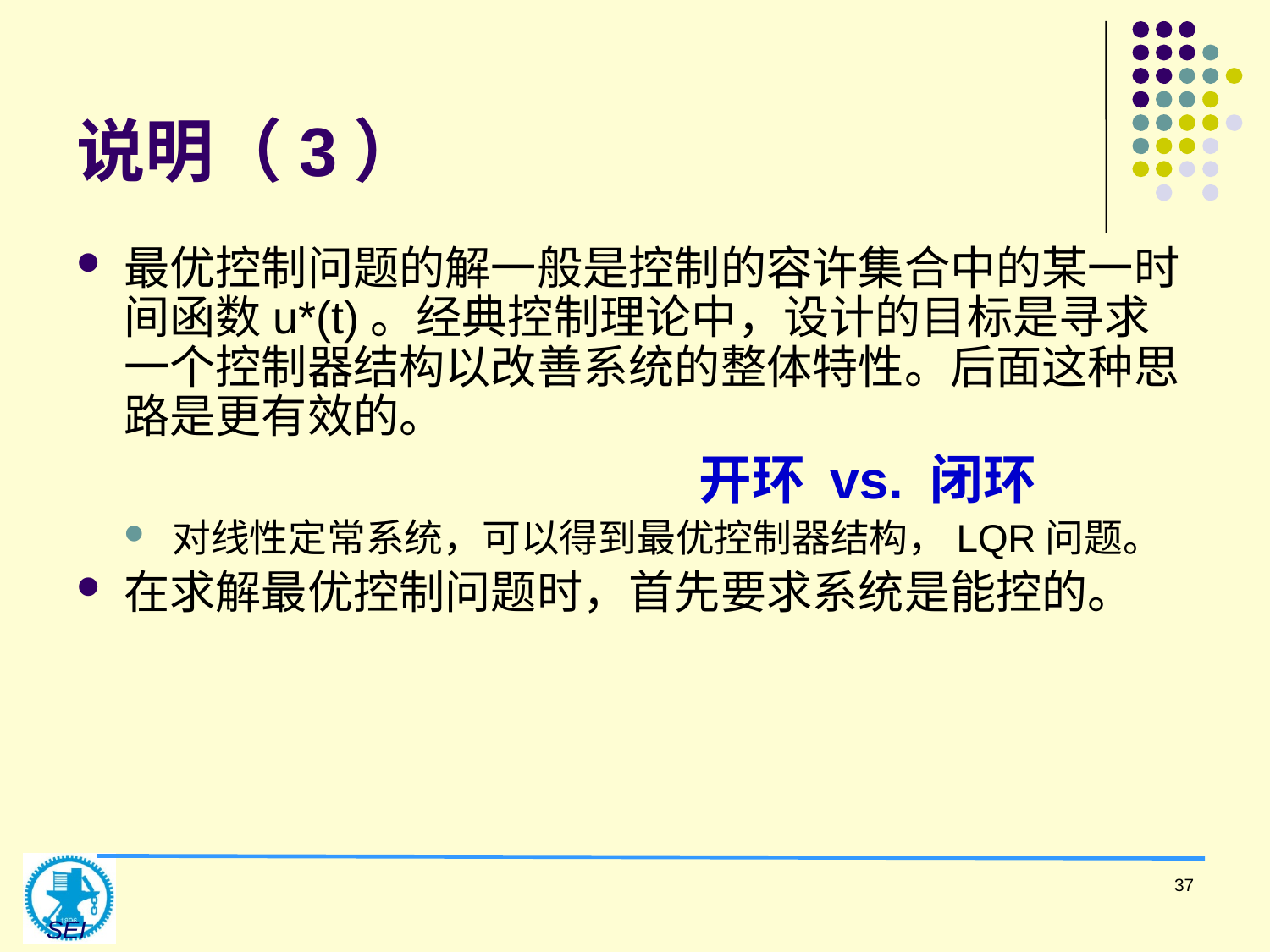

# 说明（3）
最优控制问题的解一般是控制的容许集合中的某一时间函数u*(t)。经典控制理论中，设计的目标是寻求一个控制器结构以改善系统的整体特性。后面这种思路是更有效的。
                                                           开环 vs. 闭环
对线性定常系统，可以得到最优控制器结构，LQR问题。
在求解最优控制问题时，首先要求系统是能控的。
37